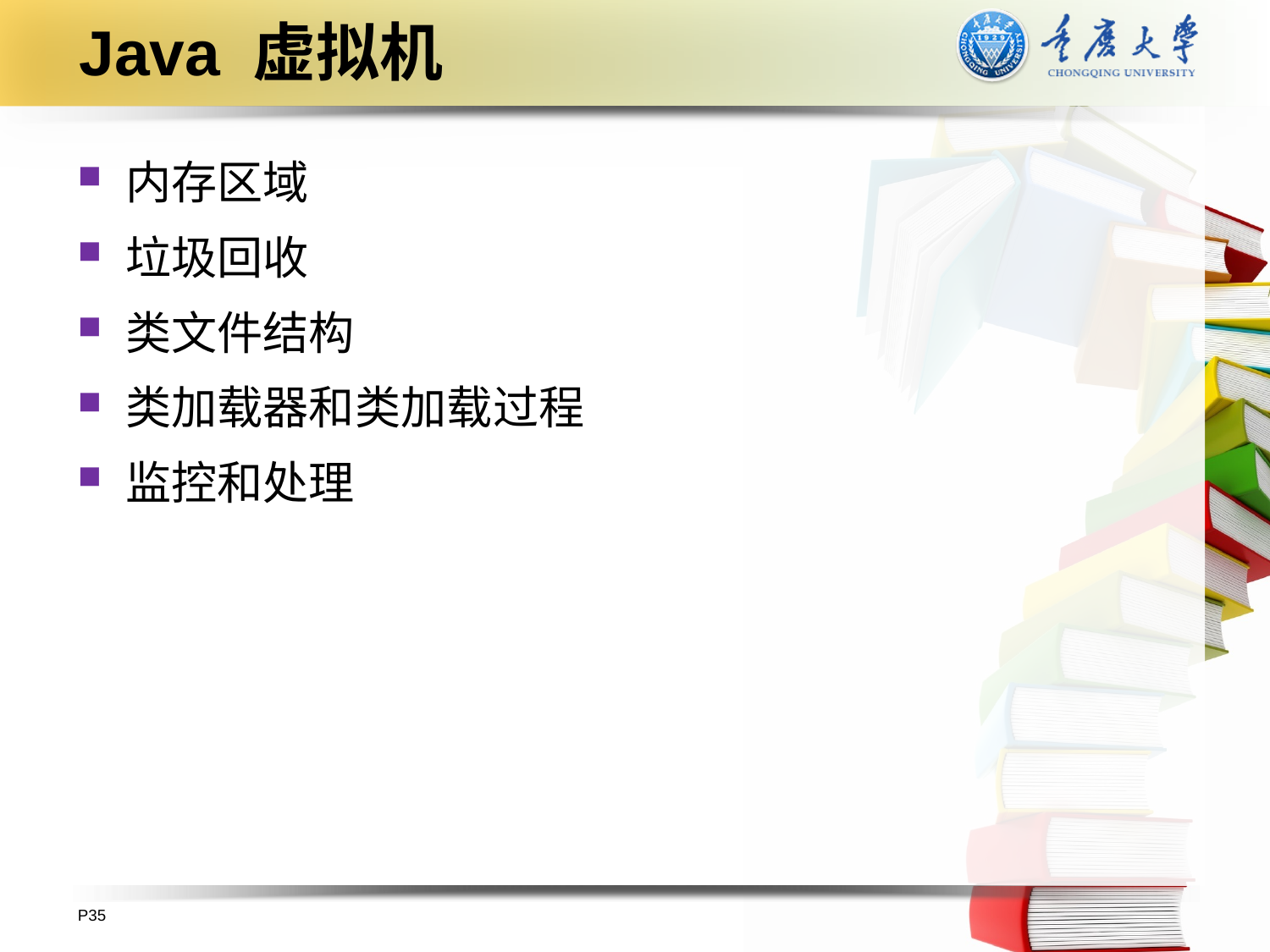

# Java 虚拟机
内存区域
垃圾回收
类文件结构
类加载器和类加载过程
监控和处理
P35